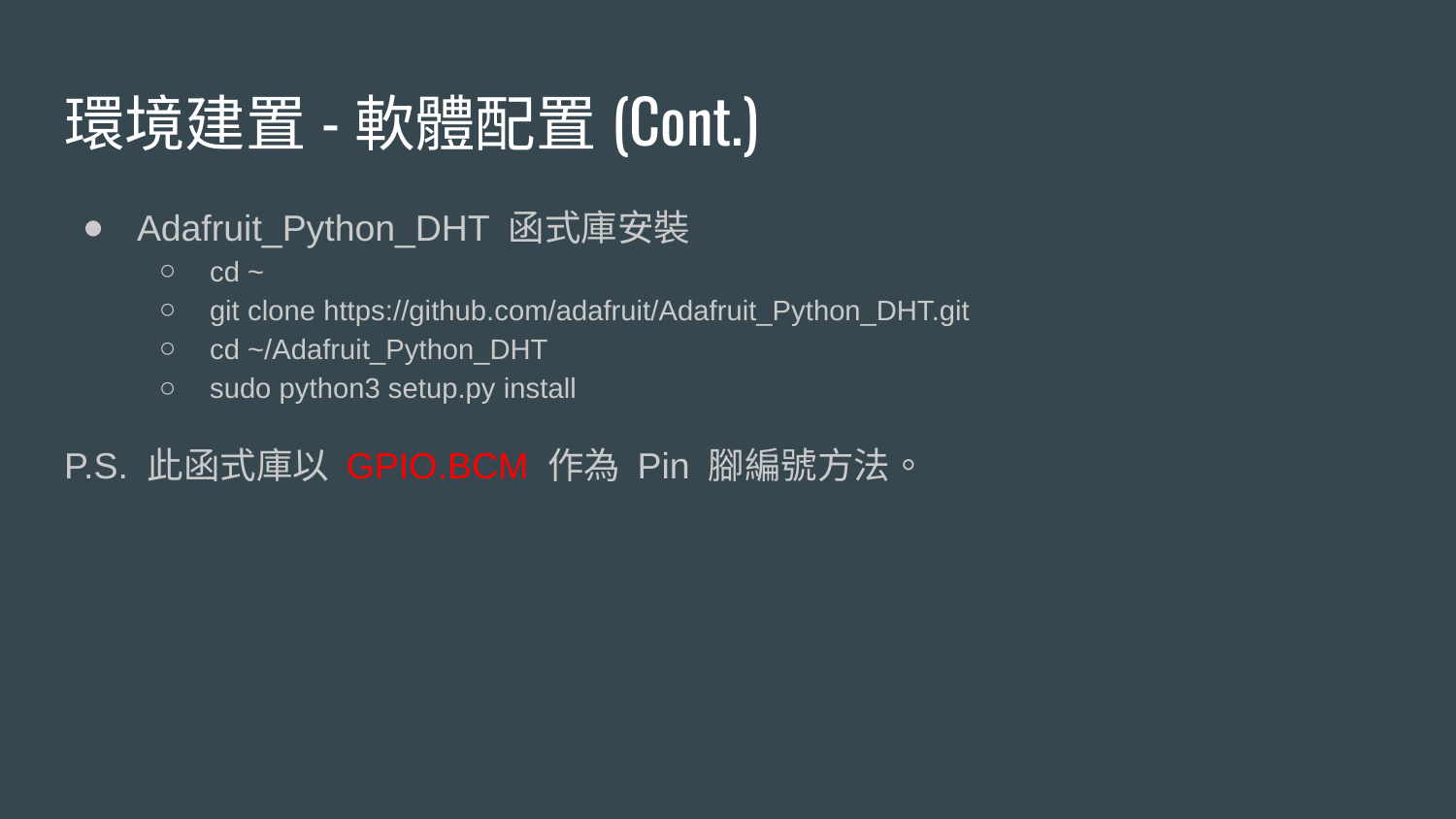

# 環境建置-軟體配置(Cont.)
Adafruit_Python_DHT 函式庫安裝
cd ~
git clone https://github.com/adafruit/Adafruit_Python_DHT.git
cd ~/Adafruit_Python_DHT
sudo python3 setup.py install
P.S. 此函式庫以 GPIO.BCM 作為 Pin 腳編號方法。